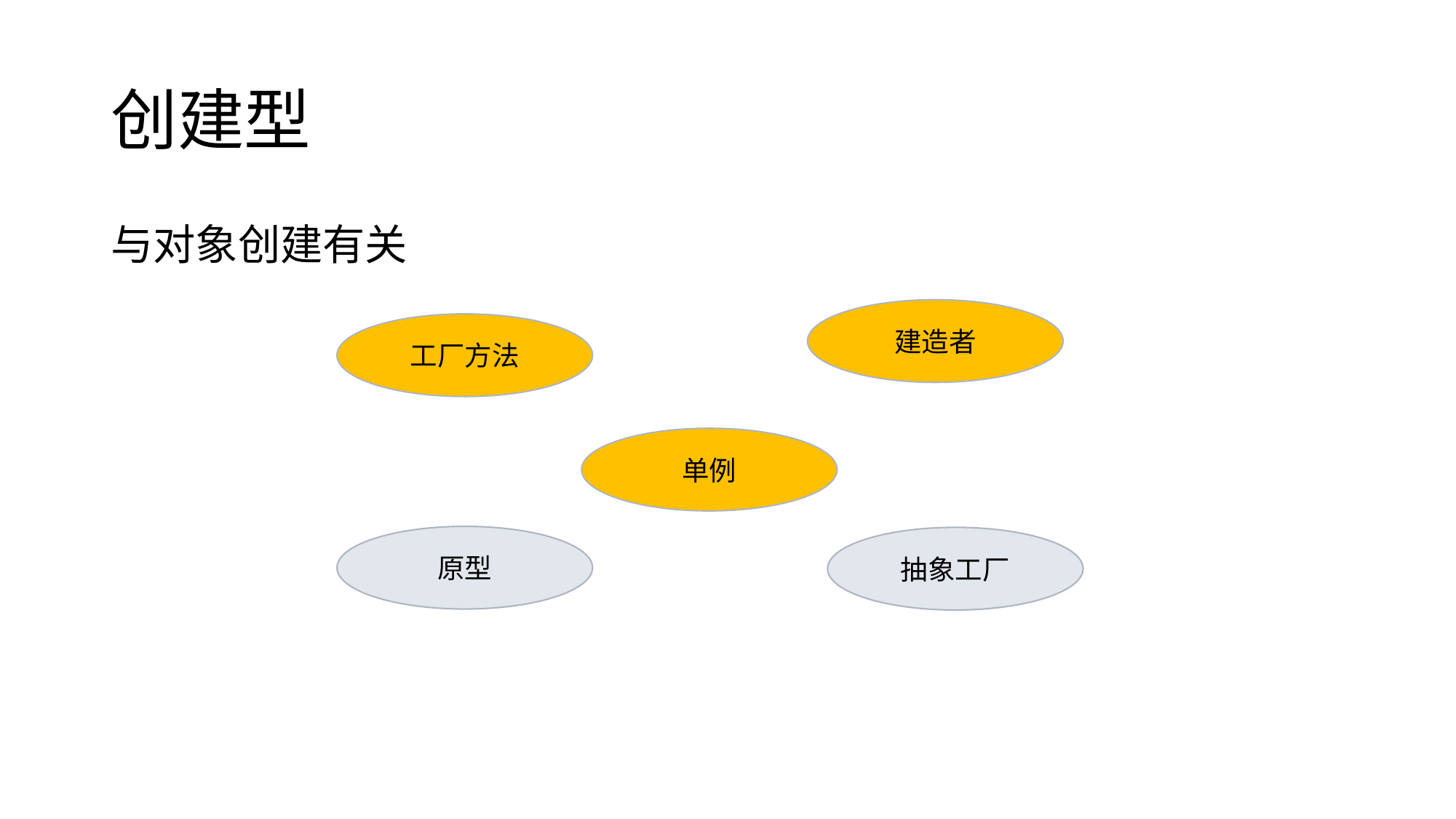

# 创建型
与对象创建有关
建造者
工厂方法
单例
原型
抽象工厂